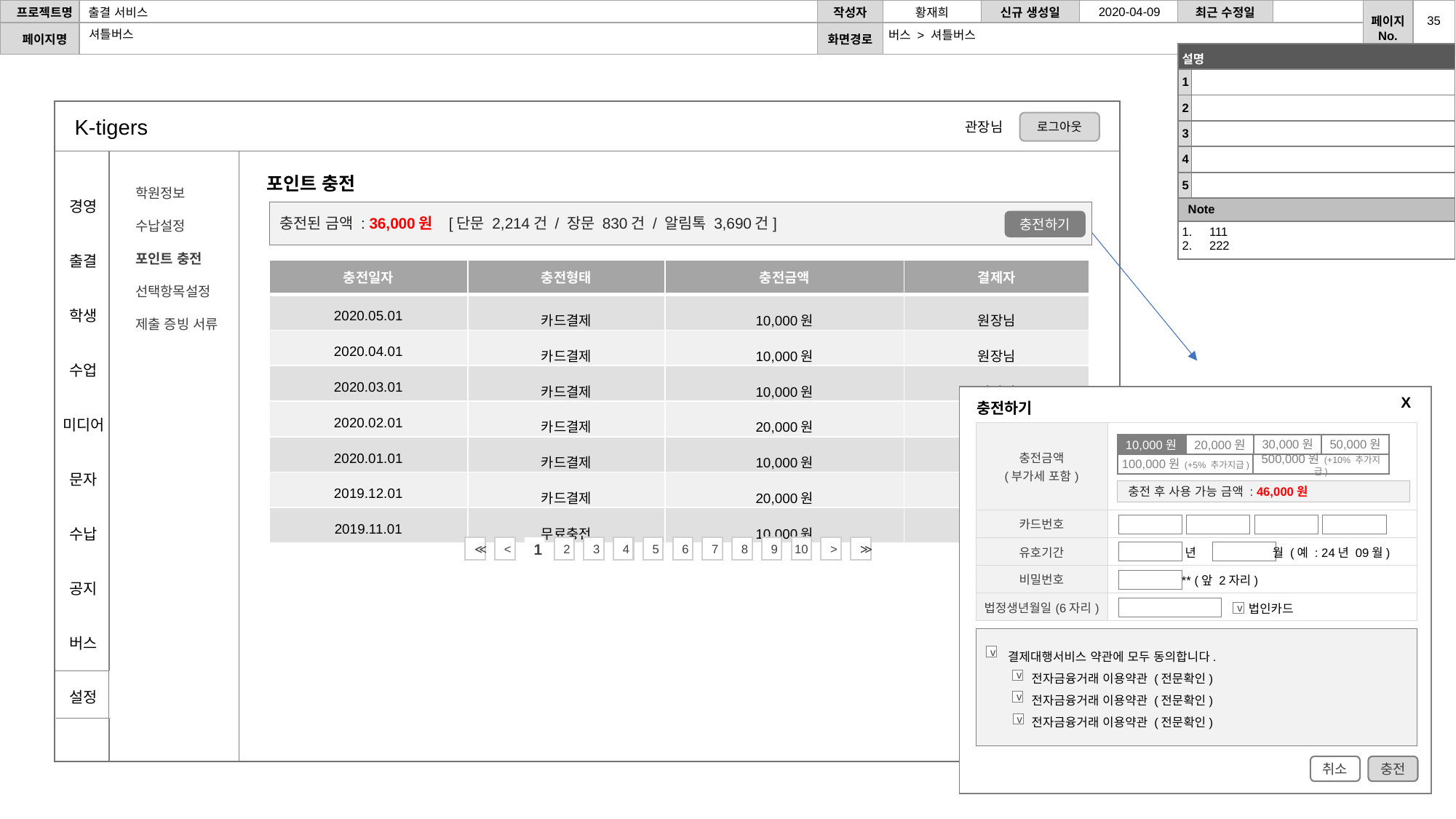

2020-04-09
35
셔틀버스
버스 > 셔틀버스
| 설명 |  |
| --- | --- |
| 1 |  |
| 2 |  |
| 3 |  |
| 4 |  |
| 5 |  |
| Note |  |
| 111 222 |  |

K-tigers
로그아웃
관장님
포인트 충전
학원정보

수납설정

포인트 충전

선택항목설정

제출 증빙 서류

경영

출결

학생

수업

미디어

문자

수납

공지

버스

설정

충전된 금액 : 36,000원   [단문 2,214건 / 장문 830건 / 알림톡 3,690건]
충전하기
| 충전일자 | 충전형태 | 충전금액 | 결제자 |
| --- | --- | --- | --- |
| 2020.05.01 | 카드결제 | 10,000원 | 원장님 |
| 2020.04.01 | 카드결제 | 10,000원 | 원장님 |
| 2020.03.01 | 카드결제 | 10,000원 | 원장님 |
| 2020.02.01 | 카드결제 | 20,000원 | 원장님 |
| 2020.01.01 | 카드결제 | 10,000원 | 원장님 |
| 2019.12.01 | 카드결제 | 20,000원 | 원장님 |
| 2019.11.01 | 무료충전 | 10,000원 | 원장님 |

X
충전하기
| 충전금액 (부가세 포함) |  |
| --- | --- |
| 카드번호 |  |
| 유호기간 |  |
| 비밀번호 |  |
| 법정생년월일(6자리) |  |
50,000원
30,000원
10,000원
20,000원
500,000원 (+10% 추가지급)
100,000원 (+5% 추가지급)
충전 후 사용 가능 금액 : 46,000원

≪
<
1
2
3
4
5
6
7
8
9
10
>
≫
년
월 (예 : 24년 09월)

** (앞 2자리)

법인카드

v

결제대행서비스 약관에 모두 동의합니다.
      전자금융거래 이용약관 (전문확인)
      전자금융거래 이용약관 (전문확인)
      전자금융거래 이용약관 (전문확인)
v
v
v
v
취소
충전